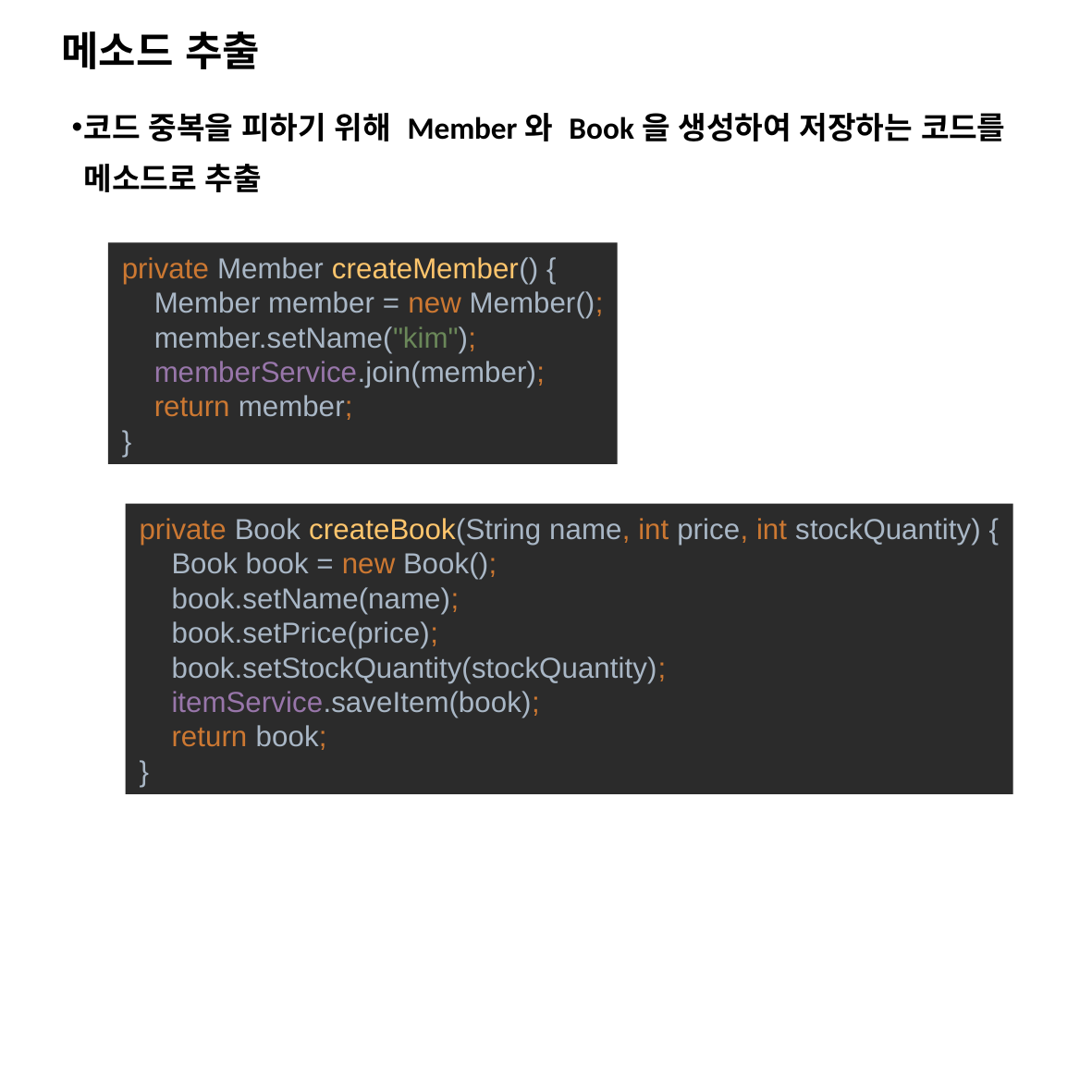

# 메소드 추출
코드 중복을 피하기 위해 Member와 Book을 생성하여 저장하는 코드를 메소드로 추출

private Member createMember() {
    Member member = new Member();
    member.setName("kim");
    memberService.join(member);
    return member;
}
private Book createBook(String name, int price, int stockQuantity) {
    Book book = new Book();
    book.setName(name);
    book.setPrice(price);
    book.setStockQuantity(stockQuantity);
    itemService.saveItem(book);
    return book;
}